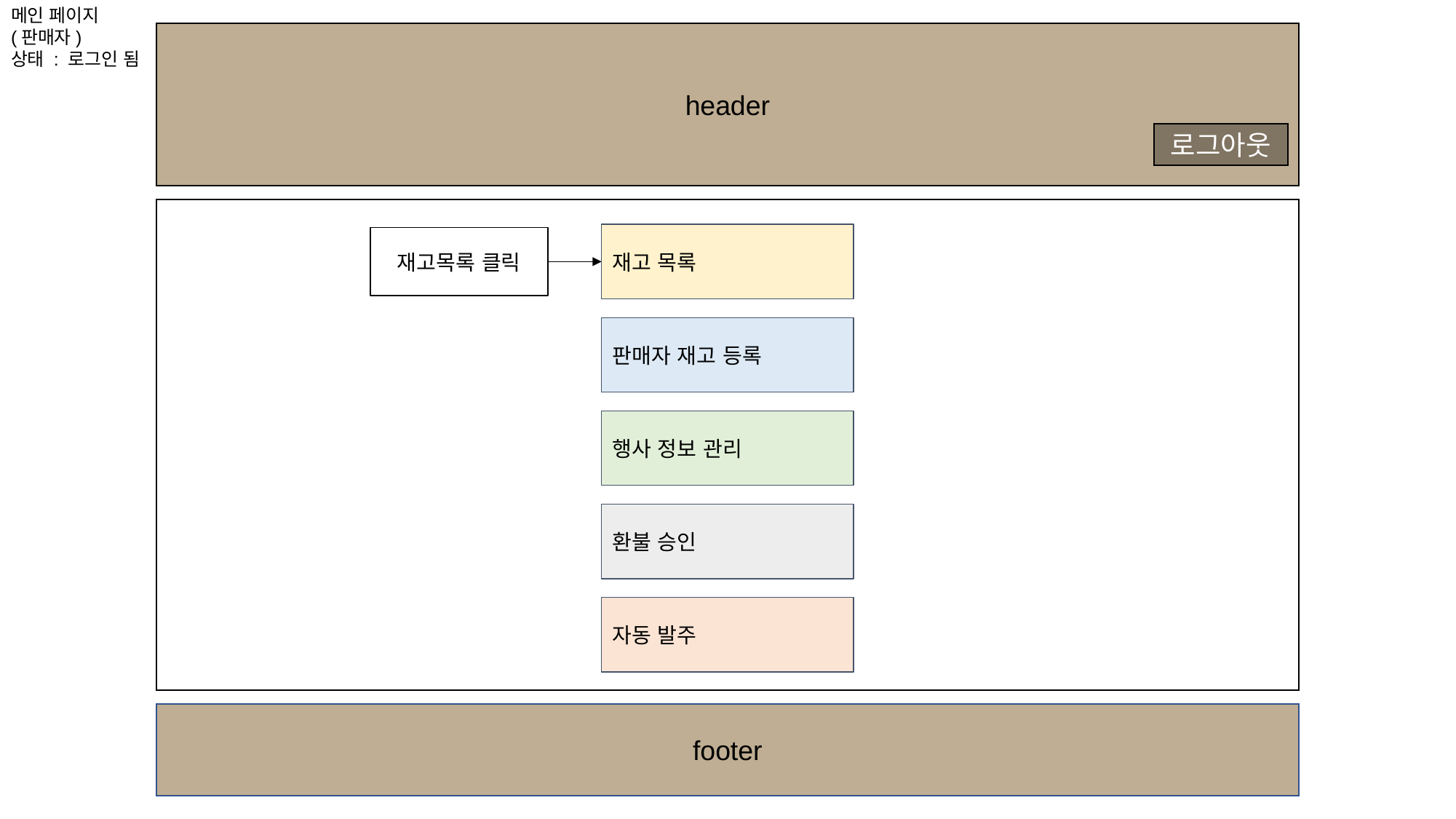

메인 페이지
(판매자)
상태 : 로그인 됨
header
로그아웃
content
재고 목록
재고목록 클릭
판매자 재고 등록
행사 정보 관리
환불 승인
자동 발주
footer